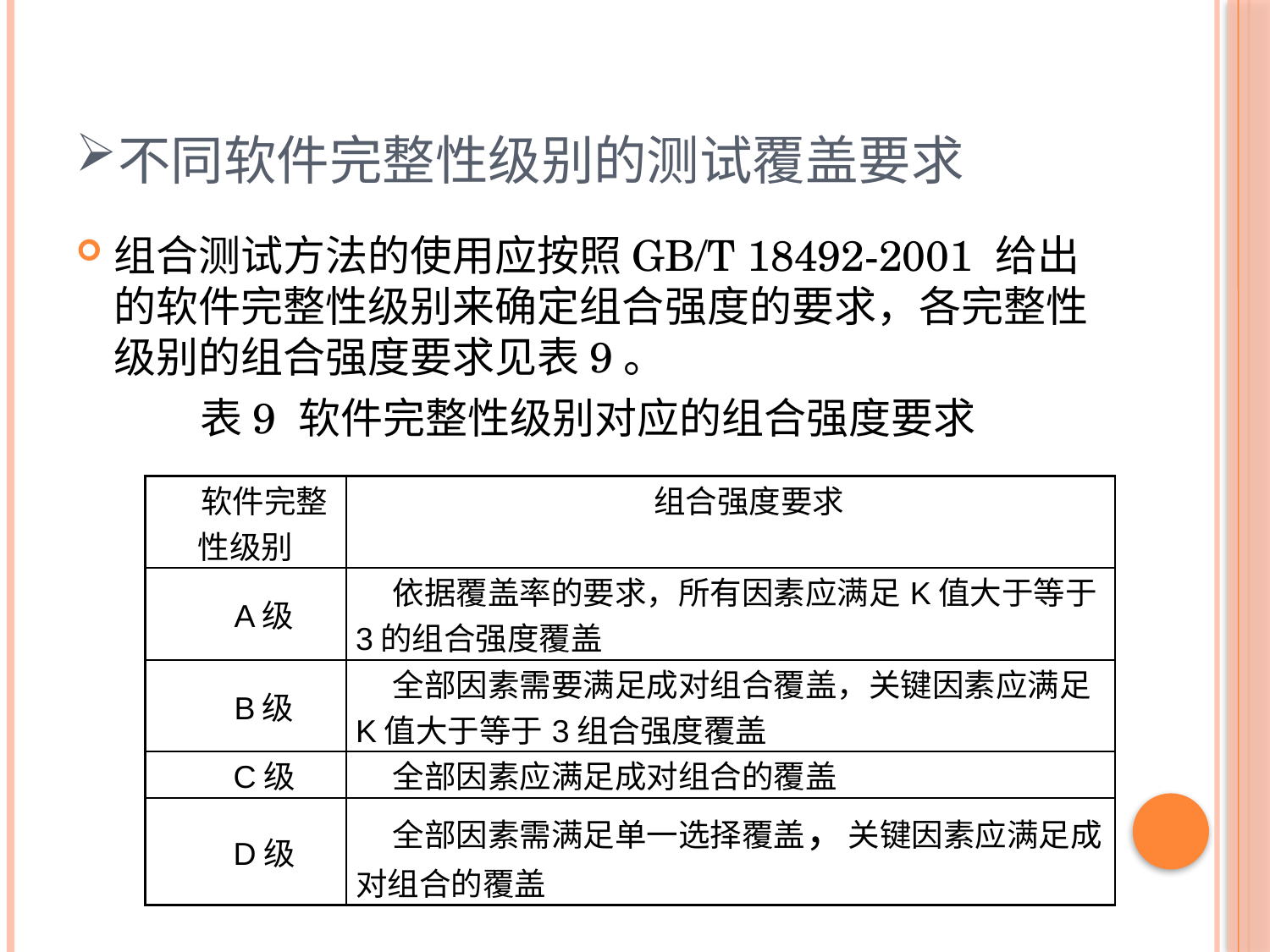

# 不同软件完整性级别的测试覆盖要求
组合测试方法的使用应按照GB/T 18492-2001 给出的软件完整性级别来确定组合强度的要求，各完整性级别的组合强度要求见表9。
	        表9 软件完整性级别对应的组合强度要求

| 软件完整性级别 | 组合强度要求 |
| --- | --- |
| A级 | 依据覆盖率的要求，所有因素应满足K值大于等于3的组合强度覆盖 |
| B级 | 全部因素需要满足成对组合覆盖，关键因素应满足K值大于等于3组合强度覆盖 |
| C级 | 全部因素应满足成对组合的覆盖 |
| D级 | 全部因素需满足单一选择覆盖，关键因素应满足成对组合的覆盖 |